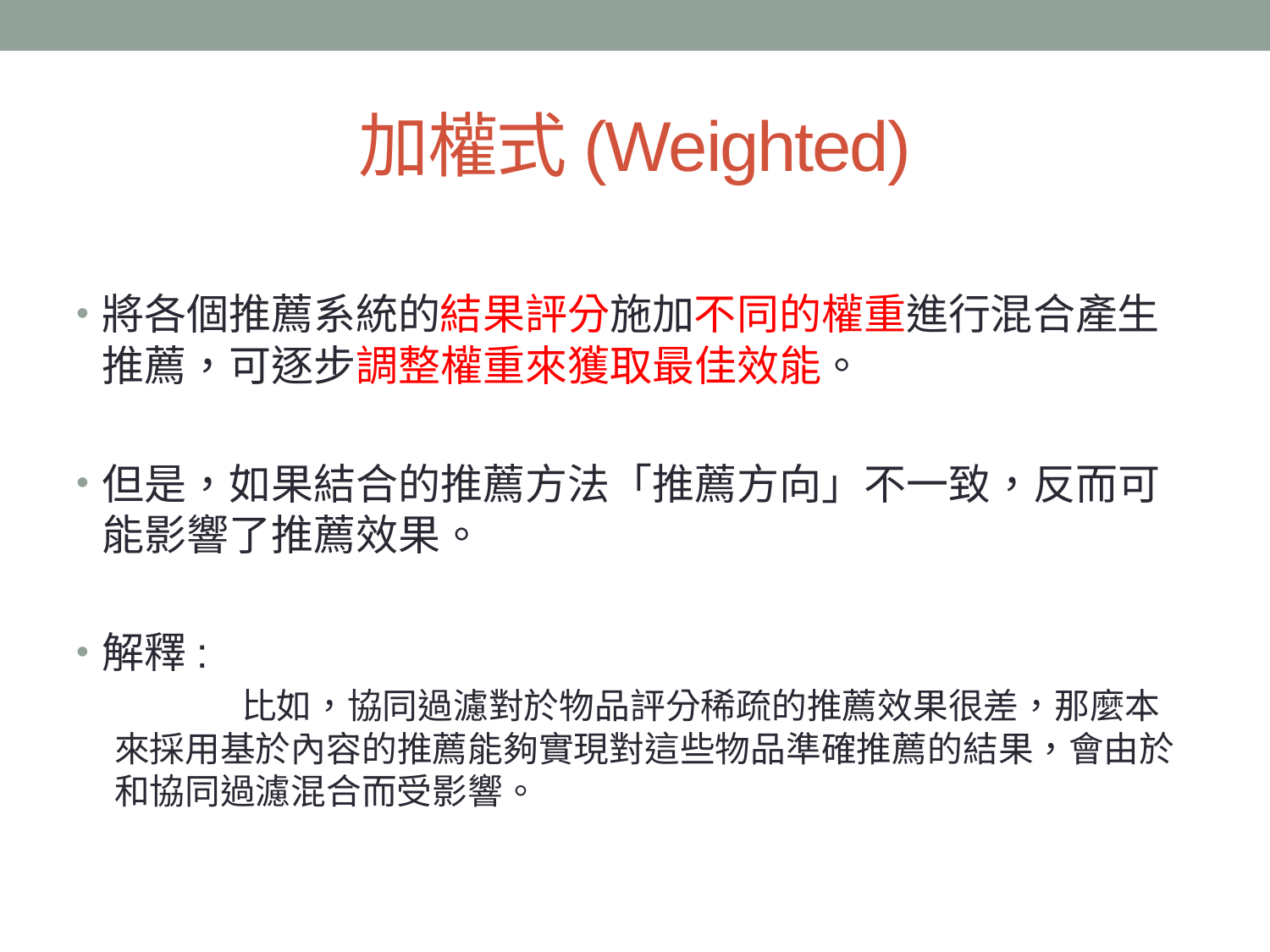

# 加權式(Weighted)

將各個推薦系統的結果評分施加不同的權重進行混合產生推薦，可逐步調整權重來獲取最佳效能。

但是，如果結合的推薦方法「推薦方向」不一致，反而可能影響了推薦效果。

解釋:
	比如，協同過濾對於物品評分稀疏的推薦效果很差，那麼本來採用基於內容的推薦能夠實現對這些物品準確推薦的結果，會由於和協同過濾混合而受影響。